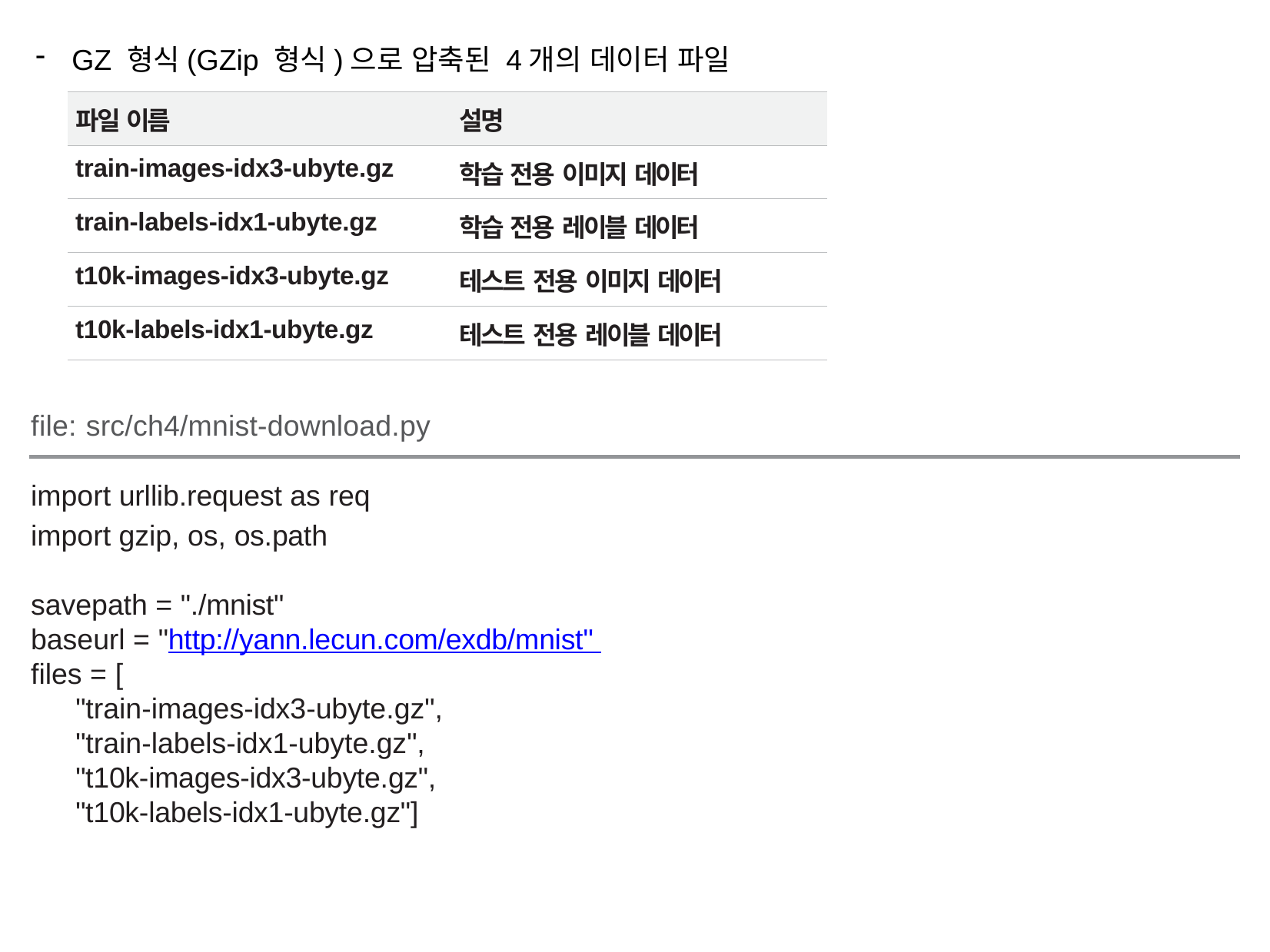

GZ 형식(GZip 형식)으로 압축된 4개의 데이터 파일
| 파일 이름 | 설명 |
| --- | --- |
| train-images-idx3-ubyte.gz | 학습 전용 이미지 데이터 |
| train-labels-idx1-ubyte.gz | 학습 전용 레이블 데이터 |
| t10k-images-idx3-ubyte.gz | 테스트 전용 이미지 데이터 |
| t10k-labels-idx1-ubyte.gz | 테스트 전용 레이블 데이터 |
file: src/ch4/mnist-download.py

import urllib.request as req
import gzip, os, os.path

savepath = "./mnist"
baseurl = "http://yann.lecun.com/exdb/mnist"
files = [
"train-images-idx3-ubyte.gz",
"train-labels-idx1-ubyte.gz",
"t10k-images-idx3-ubyte.gz",
"t10k-labels-idx1-ubyte.gz"]